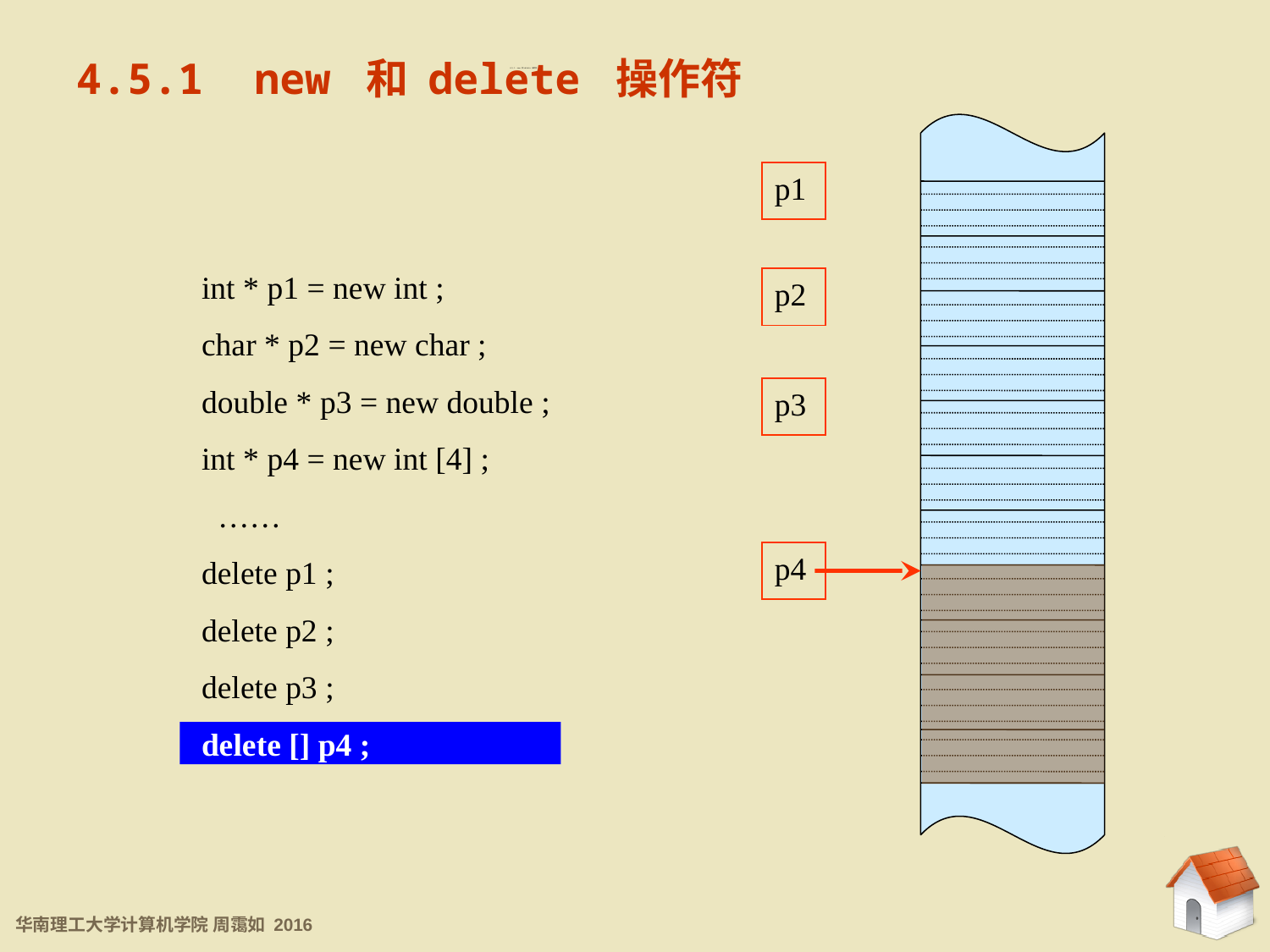

4.5.1  new 和 delete 操作符
4.5.1  new 和 delete 操作符

p1
int * p1 = new int ;
char * p2 = new char ;
double * p3 = new double ;
int * p4 = new int [4] ;
  ……
delete p1 ;
delete p2 ;
delete p3 ;
delete [] p4 ;
p2
p3
p4